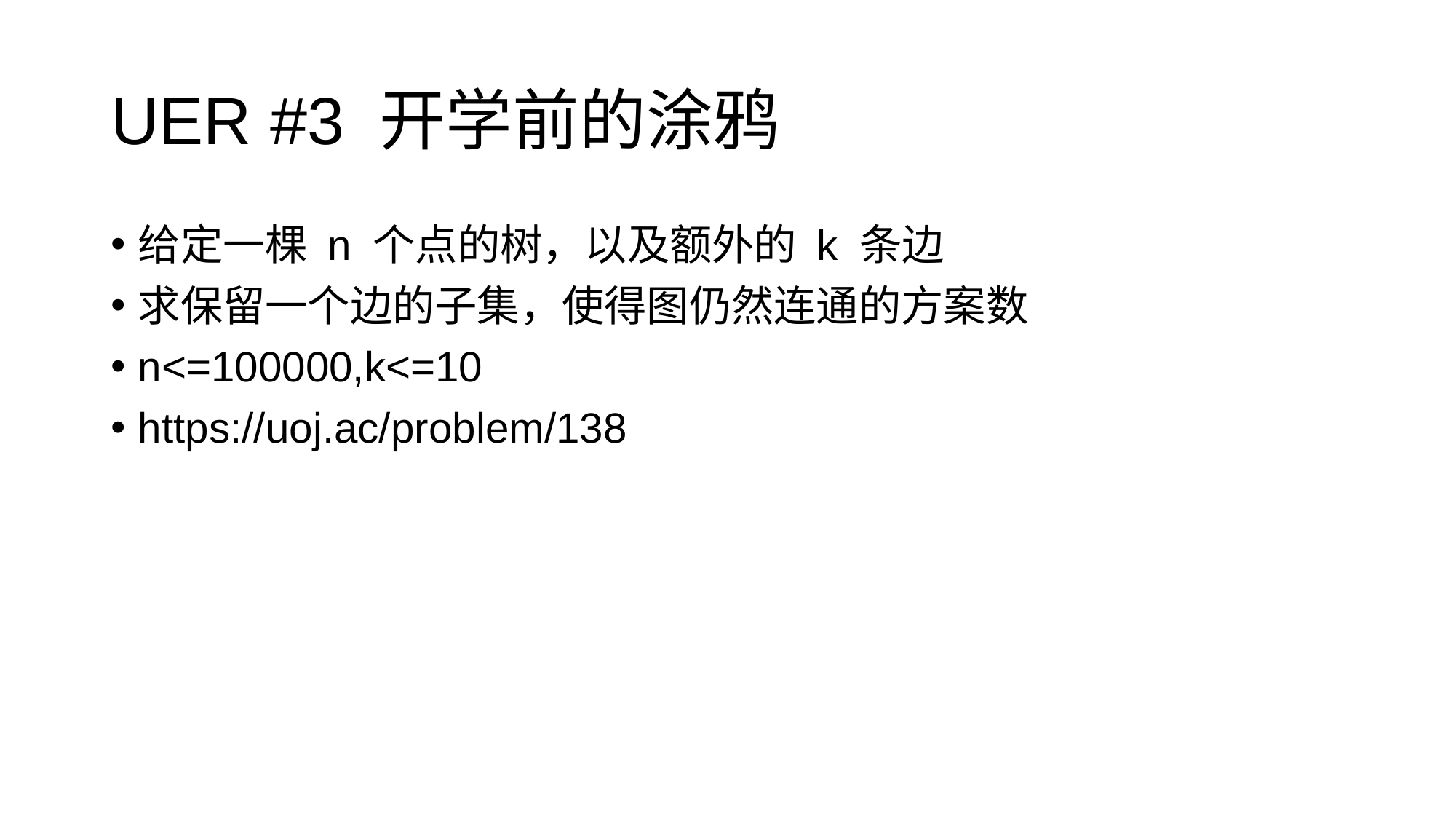

# UER #3 开学前的涂鸦
给定一棵 n 个点的树，以及额外的 k 条边
求保留一个边的子集，使得图仍然连通的方案数
n<=100000,k<=10
https://uoj.ac/problem/138